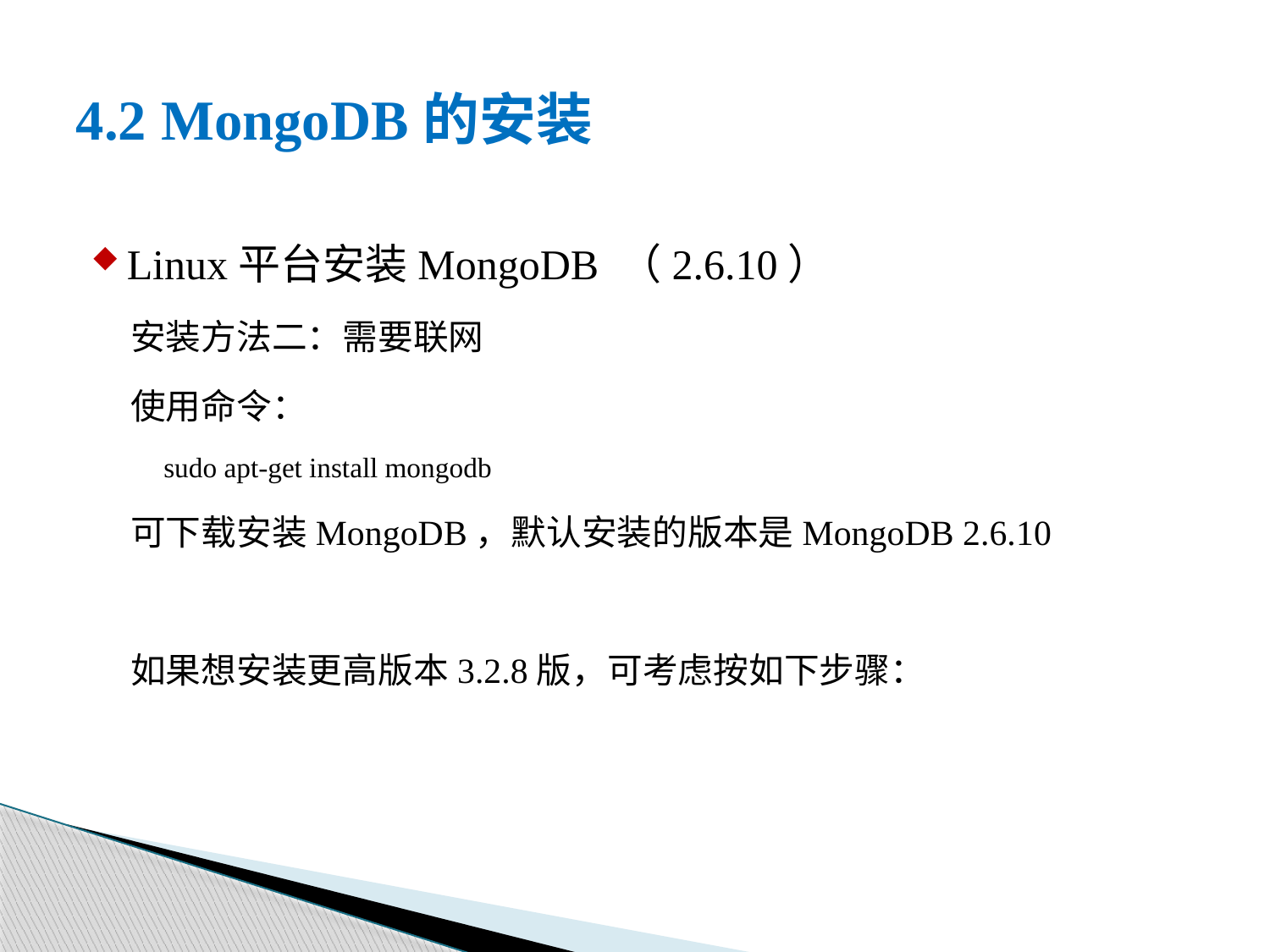

# 4.2 MongoDB的安装
Linux平台安装MongoDB （2.6.10）
安装方法二：需要联网
使用命令：
sudo apt-get install mongodb
可下载安装MongoDB，默认安装的版本是MongoDB 2.6.10

如果想安装更高版本3.2.8版，可考虑按如下步骤：